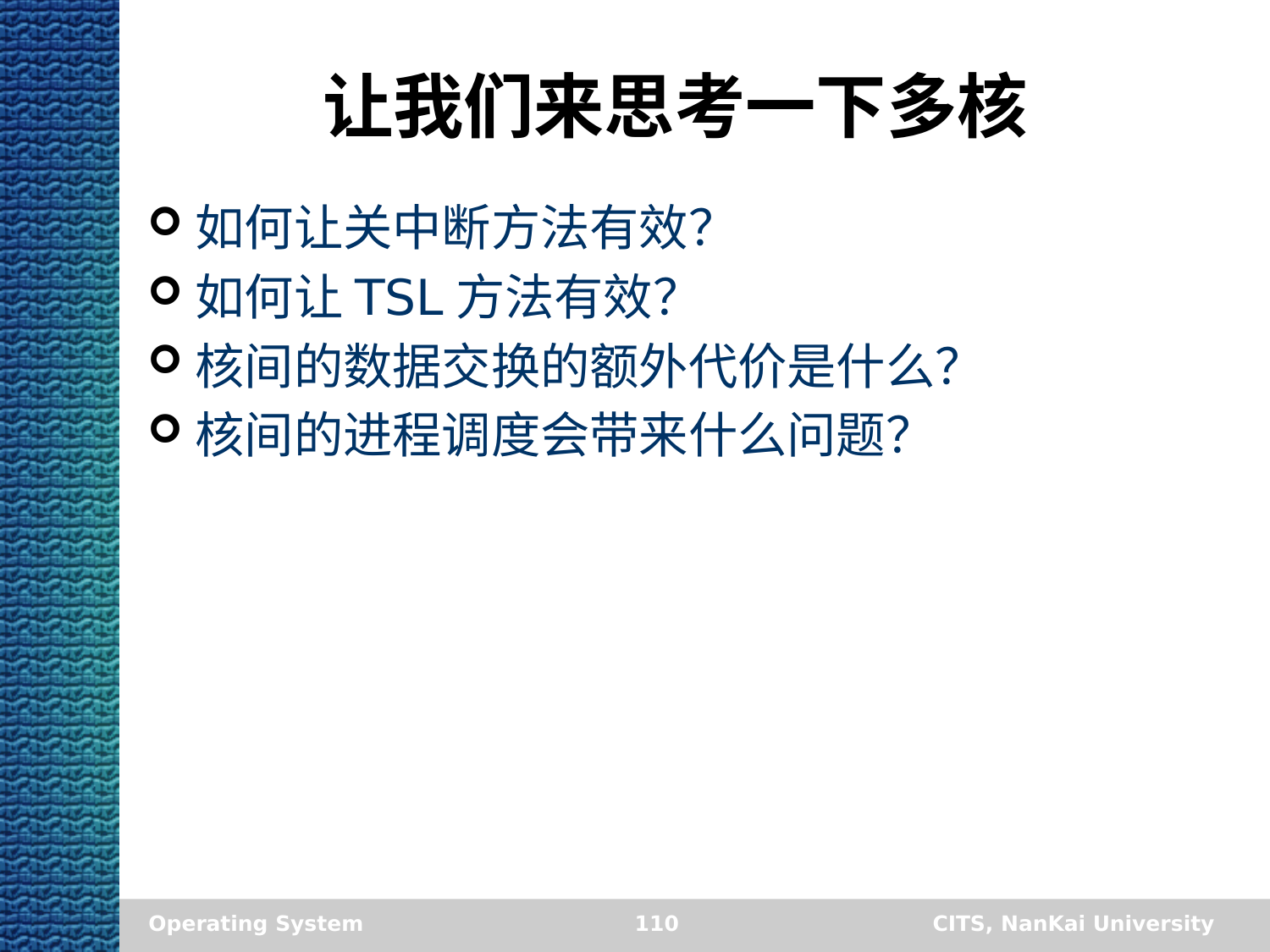

# 让我们来思考一下多核
如何让关中断方法有效？
如何让TSL方法有效？
核间的数据交换的额外代价是什么？
核间的进程调度会带来什么问题？
Operating System
110
CITS, NanKai University